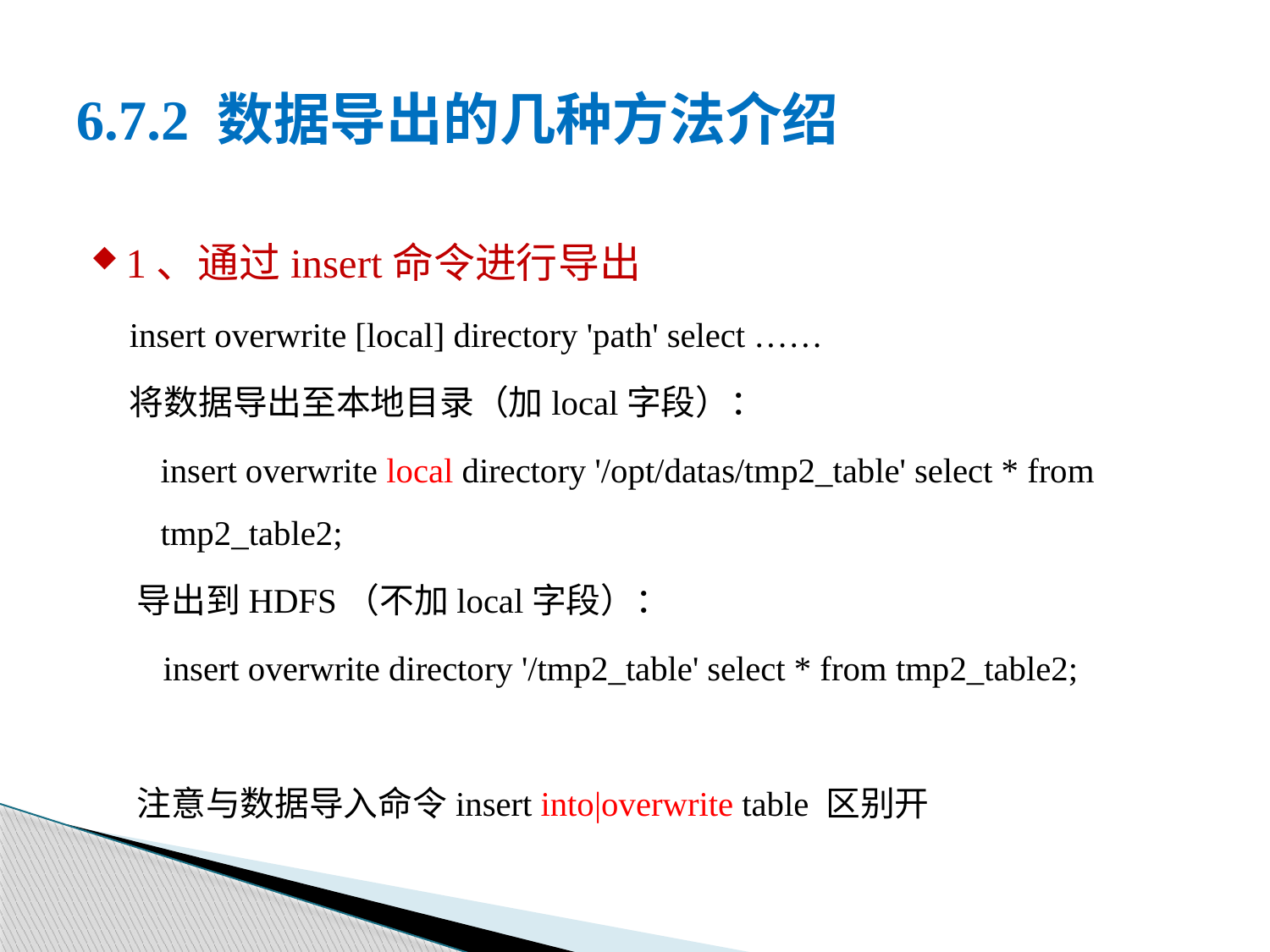

# 6.7.2 数据导出的几种方法介绍
1、通过insert命令进行导出
insert overwrite [local] directory 'path' select ……
将数据导出至本地目录（加local字段）：
insert overwrite local directory '/opt/datas/tmp2_table' select * from tmp2_table2;
导出到HDFS（不加local字段）：
   insert overwrite directory '/tmp2_table' select * from tmp2_table2;

注意与数据导入命令insert into|overwrite table 区别开